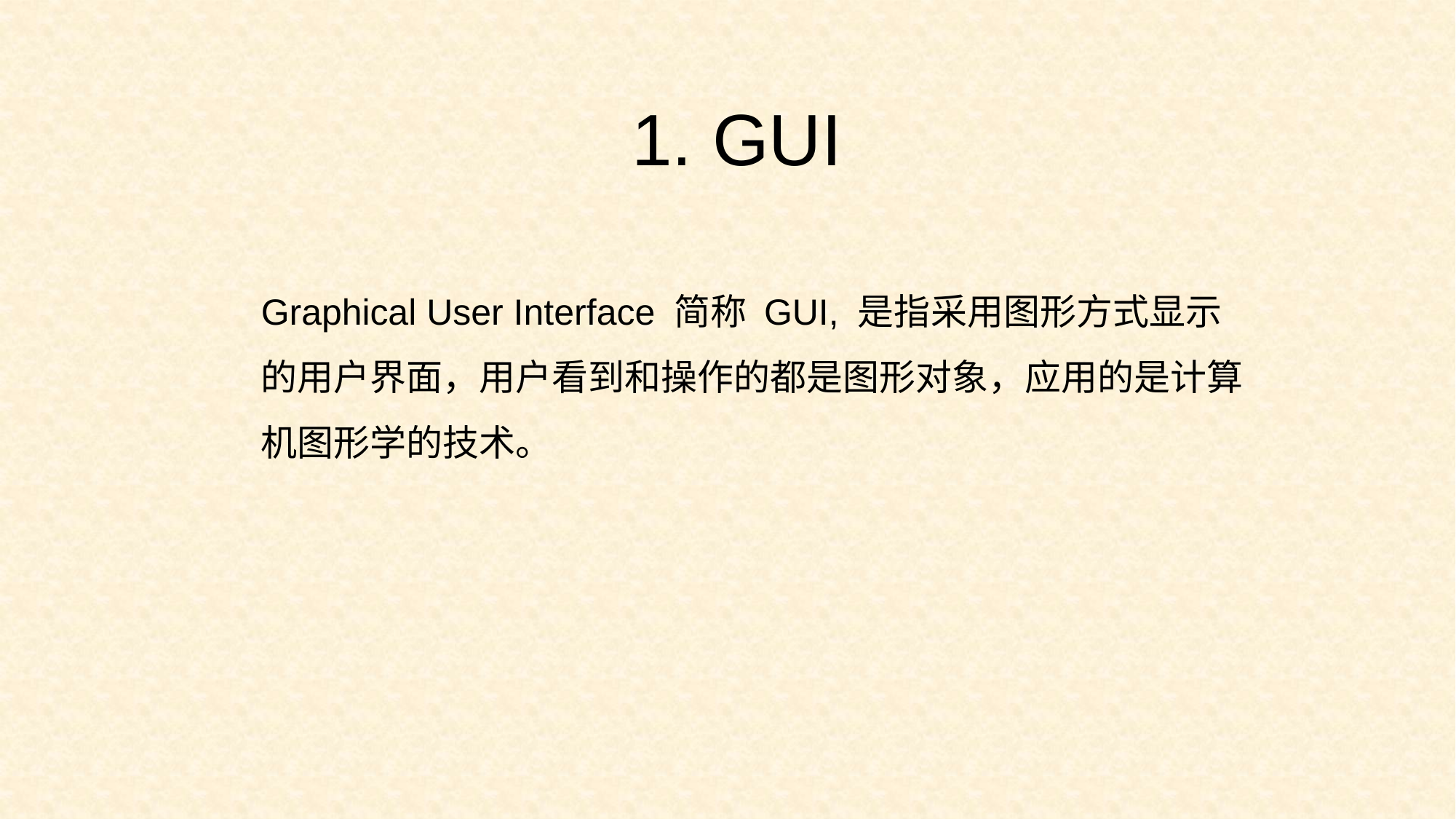

1. GUI
Graphical User Interface 简称 GUI, 是指采用图形方式显示的用户界面，用户看到和操作的都是图形对象，应用的是计算机图形学的技术。